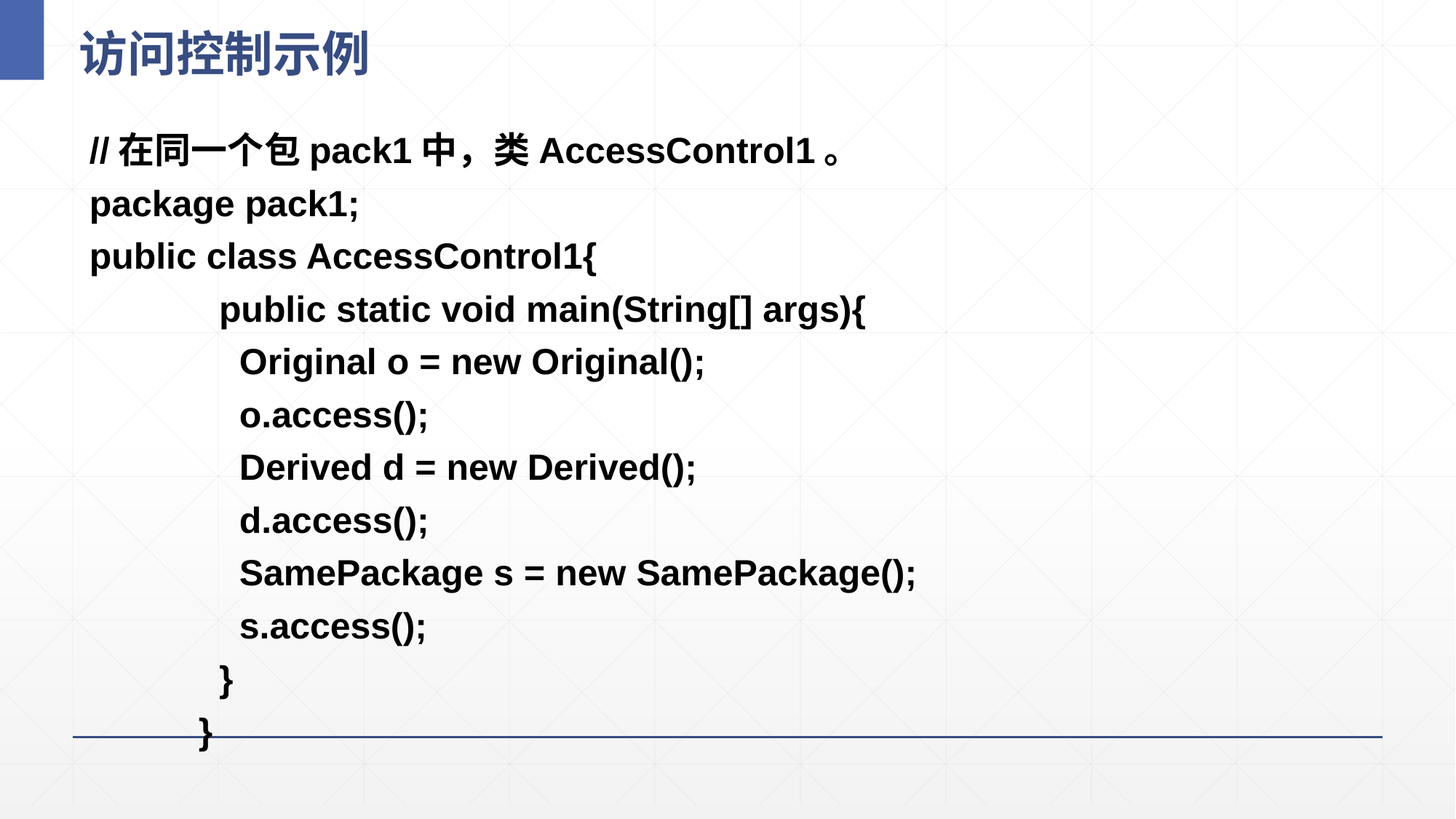

# 访问控制示例
//在同一个包pack1中，类AccessControl1。
package pack1;
public class AccessControl1{
	  public static void main(String[] args){
	    Original o = new Original();
	    o.access();
	    Derived d = new Derived();
	    d.access();
	    SamePackage s = new SamePackage();
	    s.access();
	  }
	}